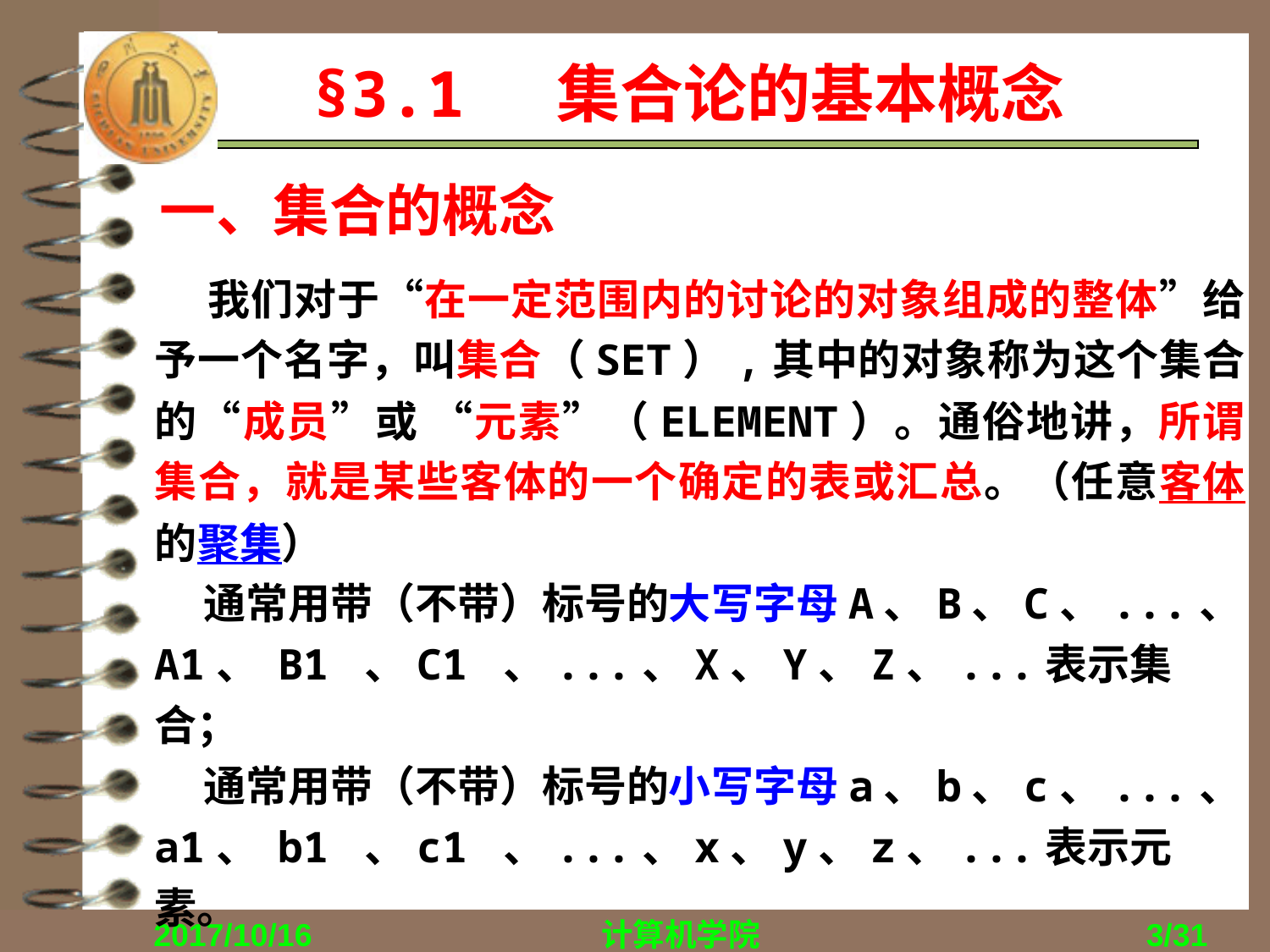

# §3.1  集合论的基本概念
一、集合的概念
    我们对于“在一定范围内的讨论的对象组成的整体”给予一个名字，叫集合（SET）,其中的对象称为这个集合的“成员”或 “元素”（ELEMENT）。通俗地讲，所谓集合，就是某些客体的一个确定的表或汇总。（任意客体的聚集）
    通常用带（不带）标号的大写字母A、B、C、...、A1、 B1 、C1 、...、X、Y、Z、...表示集合；
    通常用带（不带）标号的小写字母a、b、c、...、a1、 b1 、c1 、...、x、y、z、...表示元素。
2017/10/16
计算机学院
3/31